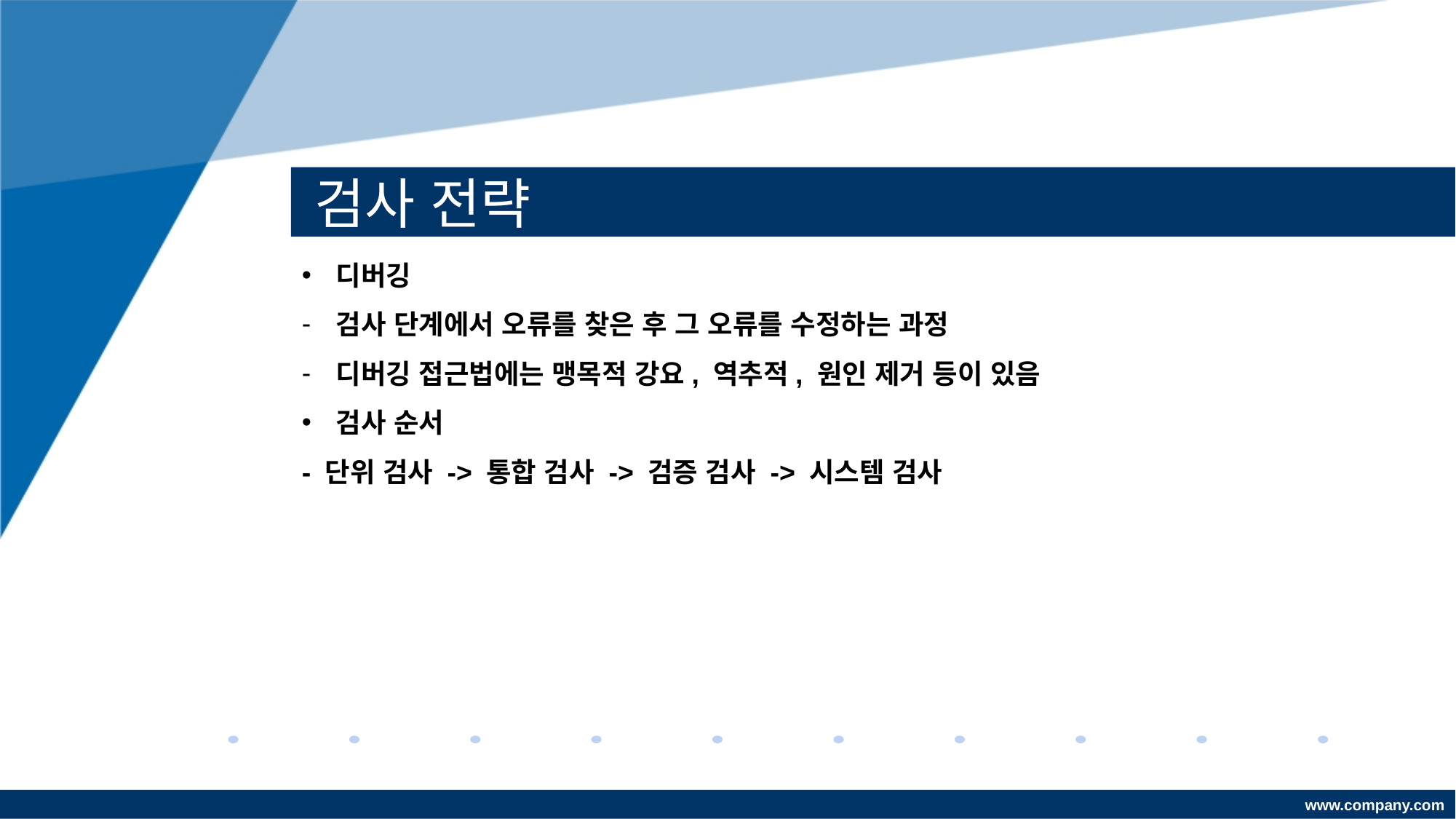

# 검사 전략
디버깅
검사 단계에서 오류를 찾은 후 그 오류를 수정하는 과정
디버깅 접근법에는 맹목적 강요, 역추적, 원인 제거 등이 있음
검사 순서
- 단위 검사 -> 통합 검사 -> 검증 검사 -> 시스템 검사